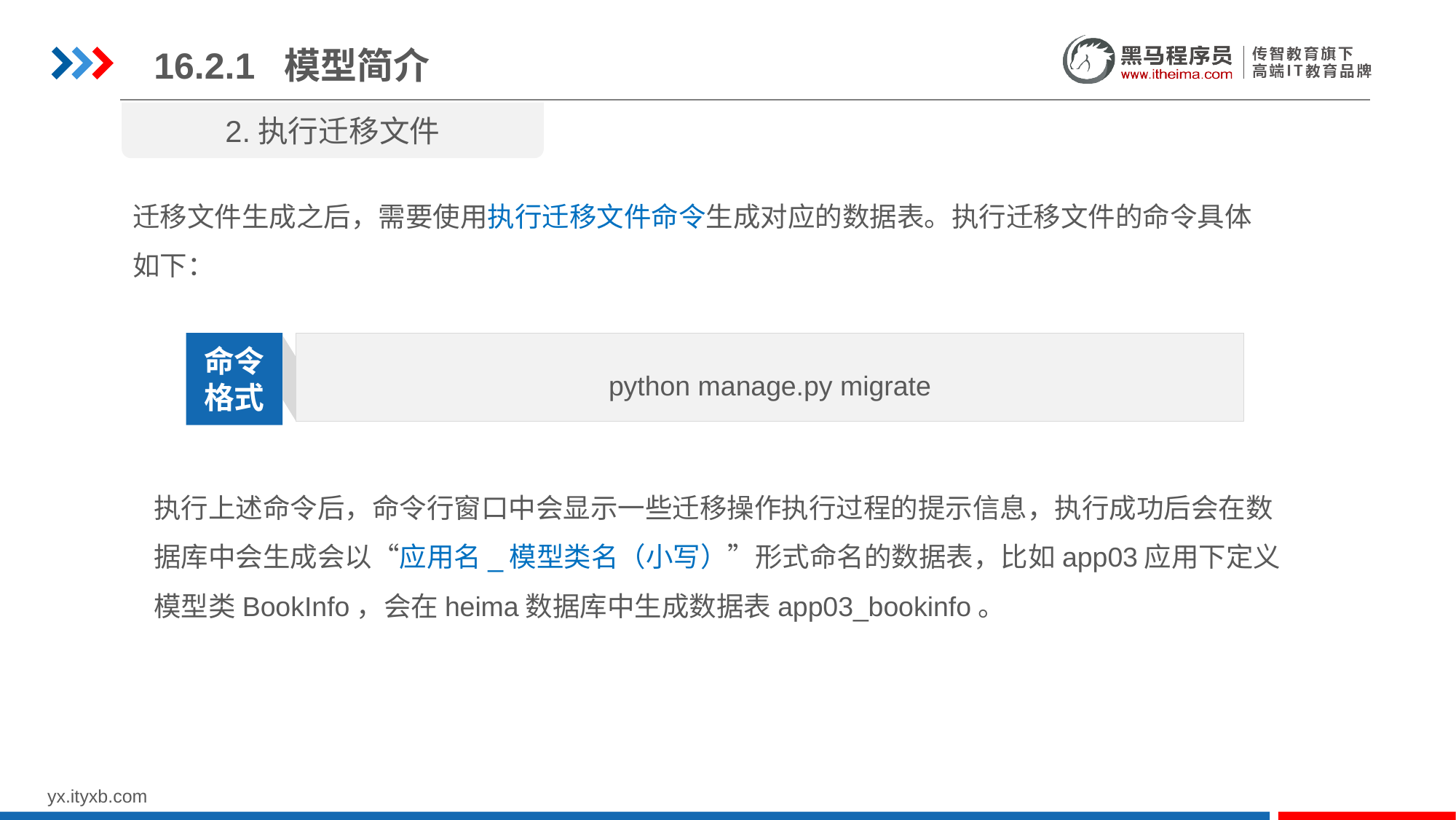

16.2.1  模型简介

2.执行迁移文件
迁移文件生成之后，需要使用执行迁移文件命令生成对应的数据表。执行迁移文件的命令具体如下：

python manage.py migrate

命令
格式
执行上述命令后，命令行窗口中会显示一些迁移操作执行过程的提示信息，执行成功后会在数据库中会生成会以“应用名_模型类名（小写）”形式命名的数据表，比如app03应用下定义模型类BookInfo，会在heima数据库中生成数据表app03_bookinfo。